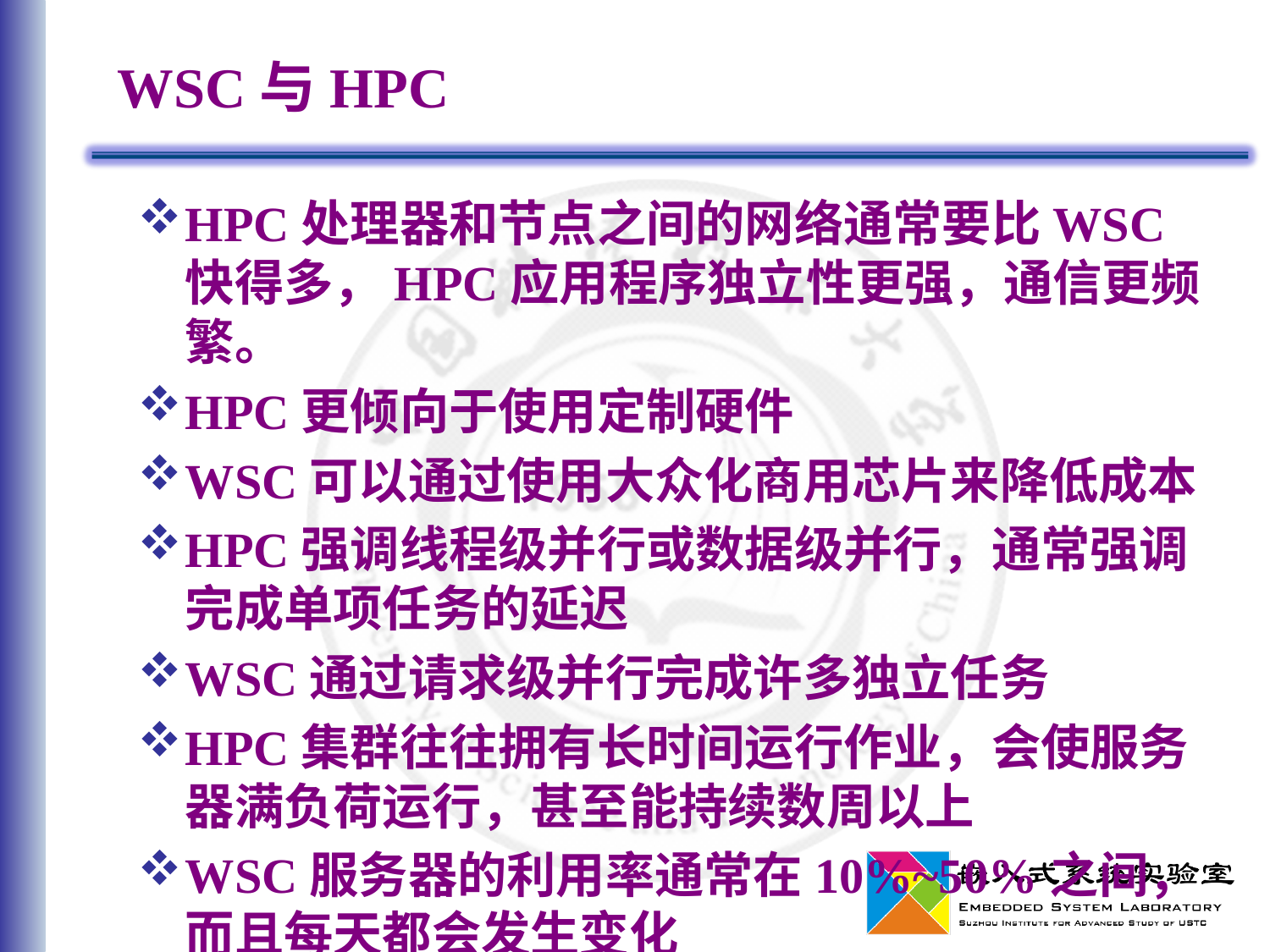

# WSC与HPC
HPC处理器和节点之间的网络通常要比WSC快得多，HPC应用程序独立性更强，通信更频繁。
HPC更倾向于使用定制硬件
WSC可以通过使用大众化商用芯片来降低成本
HPC强调线程级并行或数据级并行，通常强调完成单项任务的延迟
WSC通过请求级并行完成许多独立任务
HPC集群往往拥有长时间运行作业，会使服务器满负荷运行，甚至能持续数周以上
WSC服务器的利用率通常在10%~50%之间，而且每天都会发生变化